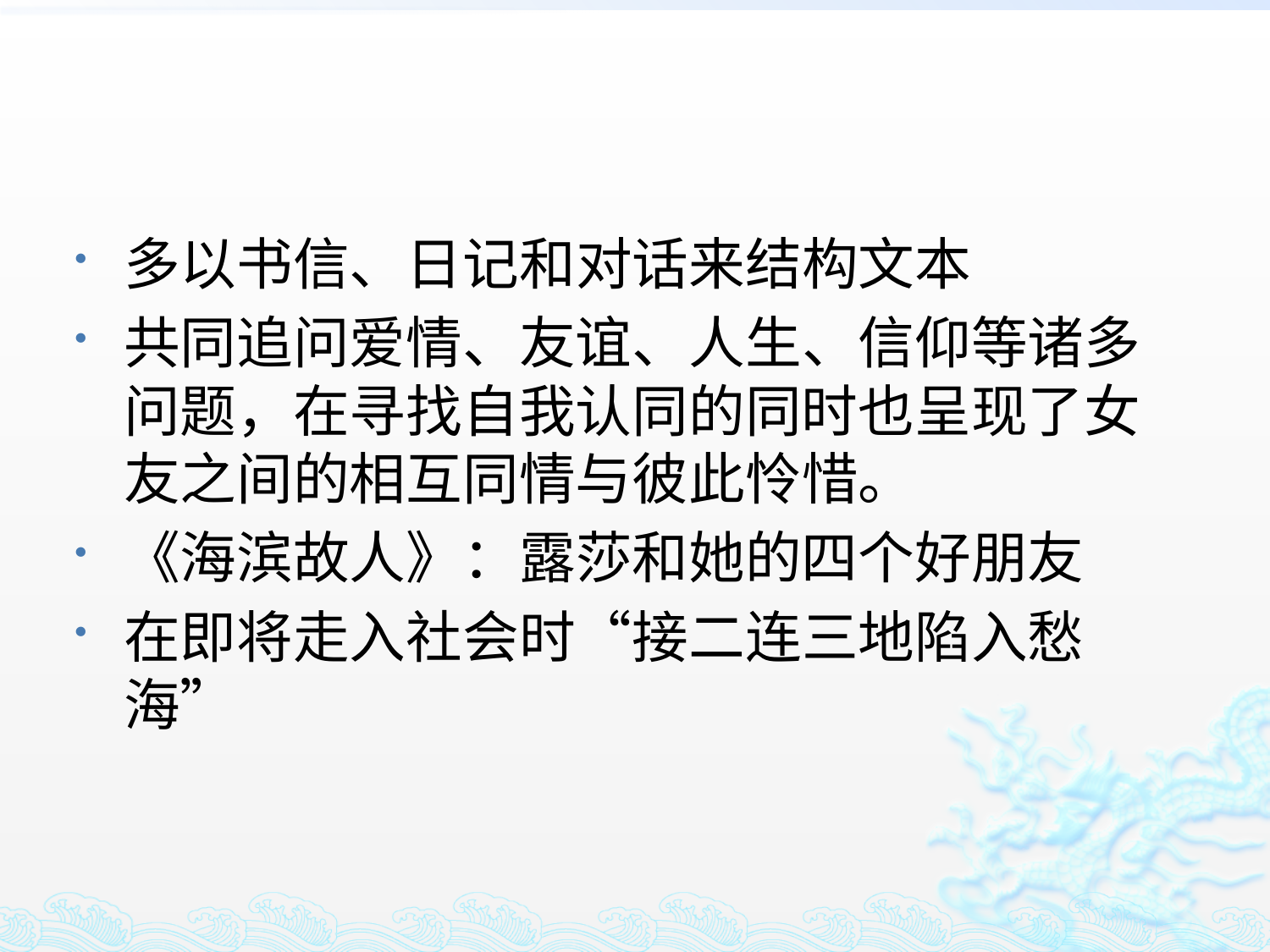

#
多以书信、日记和对话来结构文本
共同追问爱情、友谊、人生、信仰等诸多问题，在寻找自我认同的同时也呈现了女友之间的相互同情与彼此怜惜。
《海滨故人》：露莎和她的四个好朋友
在即将走入社会时“接二连三地陷入愁海”